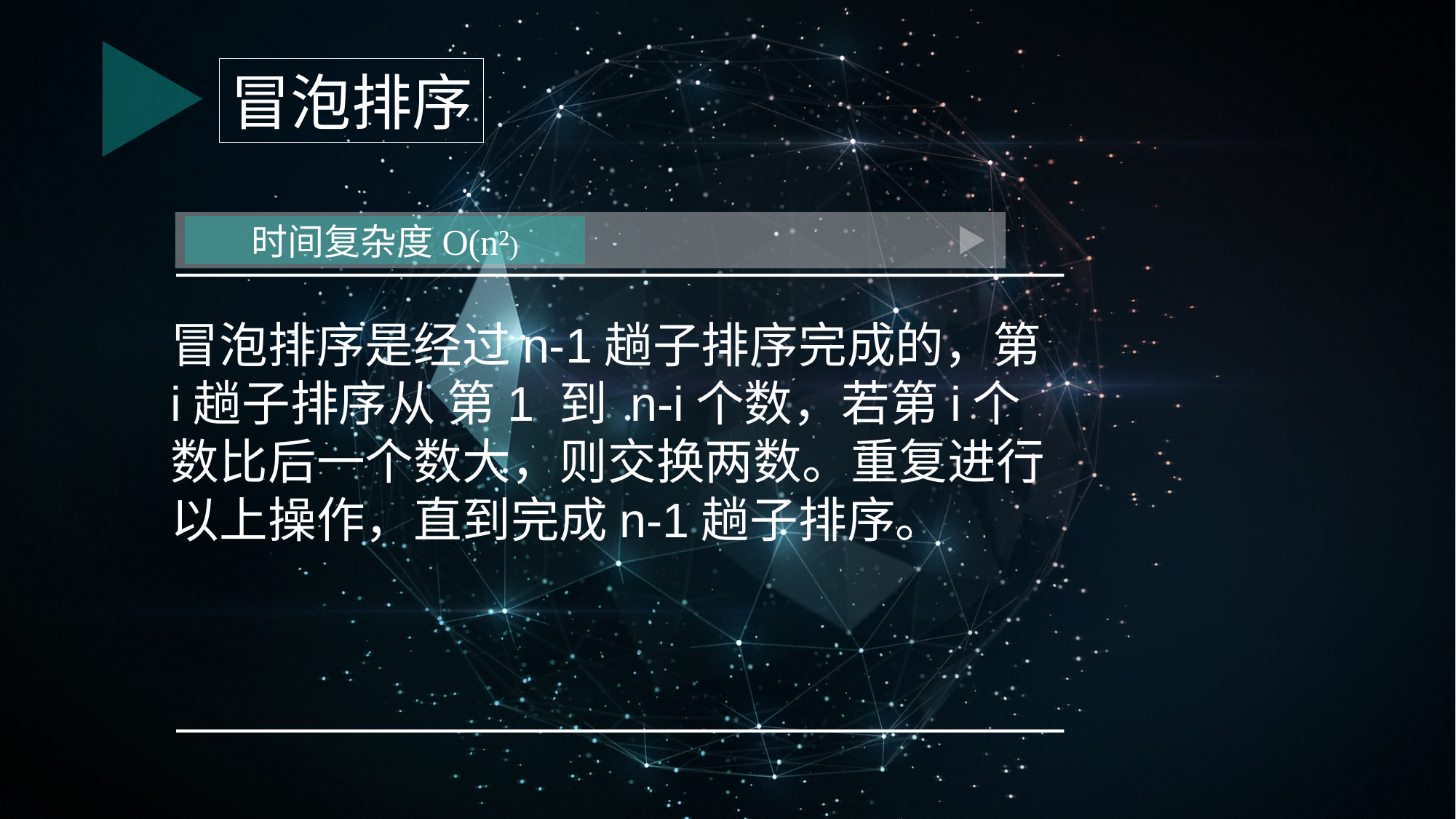

冒泡排序

时间复杂度O(n²)

冒泡排序是经过n-1趟子排序完成的，第i趟子排序从 第1 到 n-i个数，若第i个数比后一个数大，则交换两数。重复进行以上操作，直到完成n-1趟子排序。